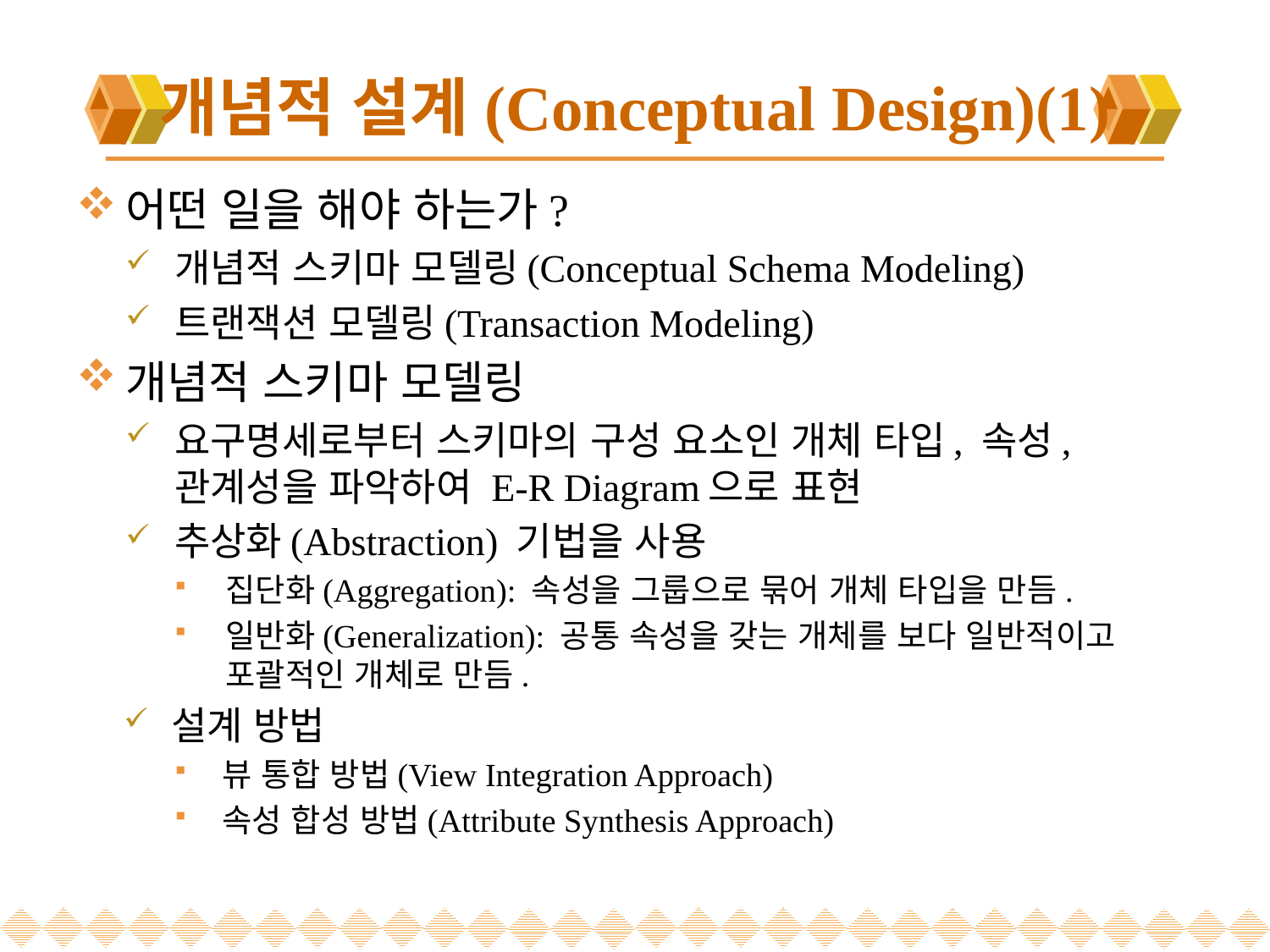

# 개념적 설계(Conceptual Design)(1)
어떤 일을 해야 하는가?
개념적 스키마 모델링(Conceptual Schema Modeling)
트랜잭션 모델링(Transaction Modeling)
개념적 스키마 모델링
요구명세로부터 스키마의 구성 요소인 개체 타입, 속성, 관계성을 파악하여 E-R Diagram으로 표현
추상화(Abstraction) 기법을 사용
집단화(Aggregation): 속성을 그룹으로 묶어 개체 타입을 만듬.
일반화(Generalization): 공통 속성을 갖는 개체를 보다 일반적이고 포괄적인 개체로 만듬.
설계 방법
뷰 통합 방법(View Integration Approach)
속성 합성 방법(Attribute Synthesis Approach)